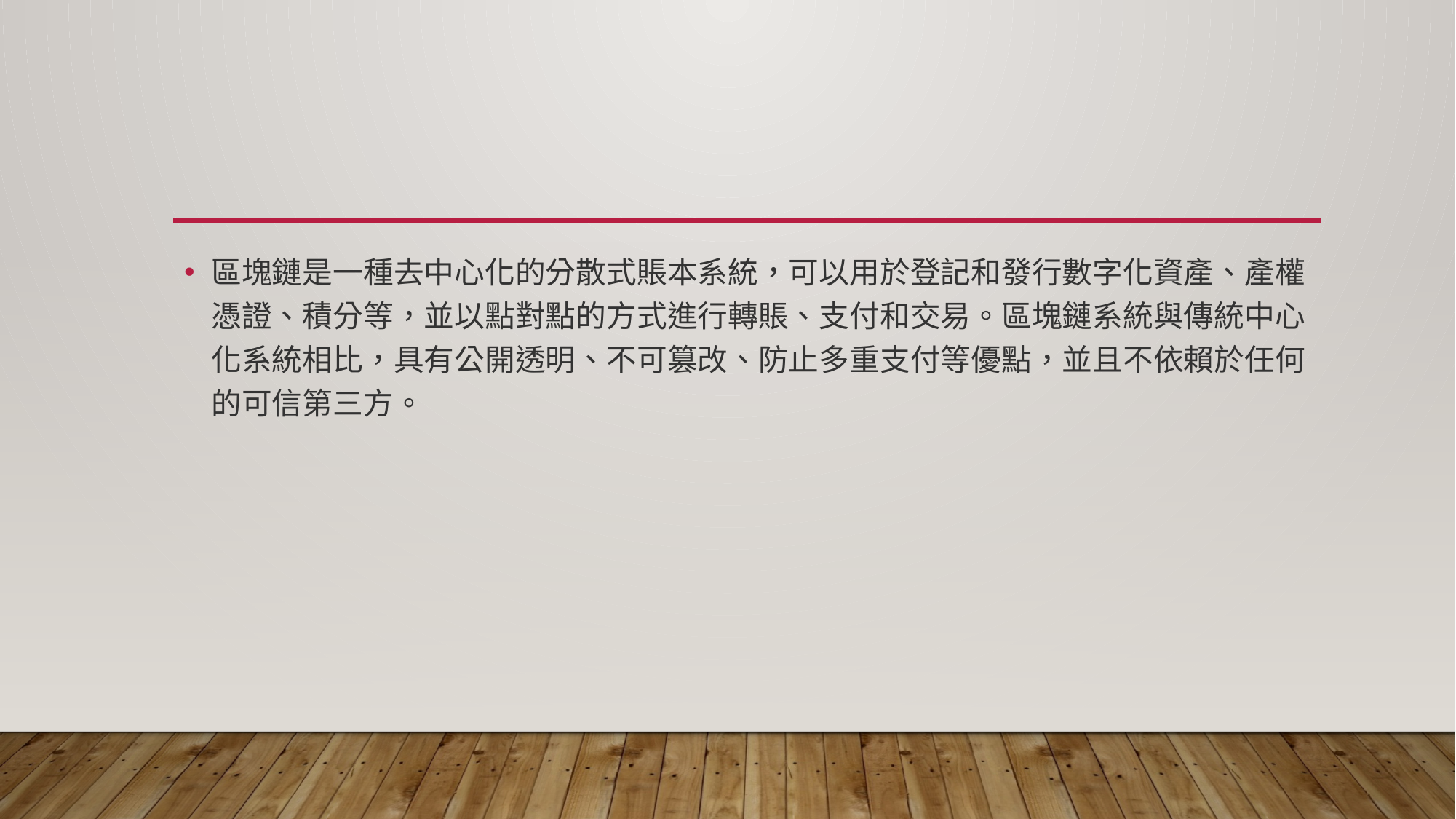

#
區塊鏈是一種去中心化的分散式賬本系統，可以用於登記和發行數字化資產、產權憑證、積分等，並以點對點的方式進行轉賬、支付和交易。區塊鏈系統與傳統中心化系統相比，具有公開透明、不可篡改、防止多重支付等優點，並且不依賴於任何的可信第三方。